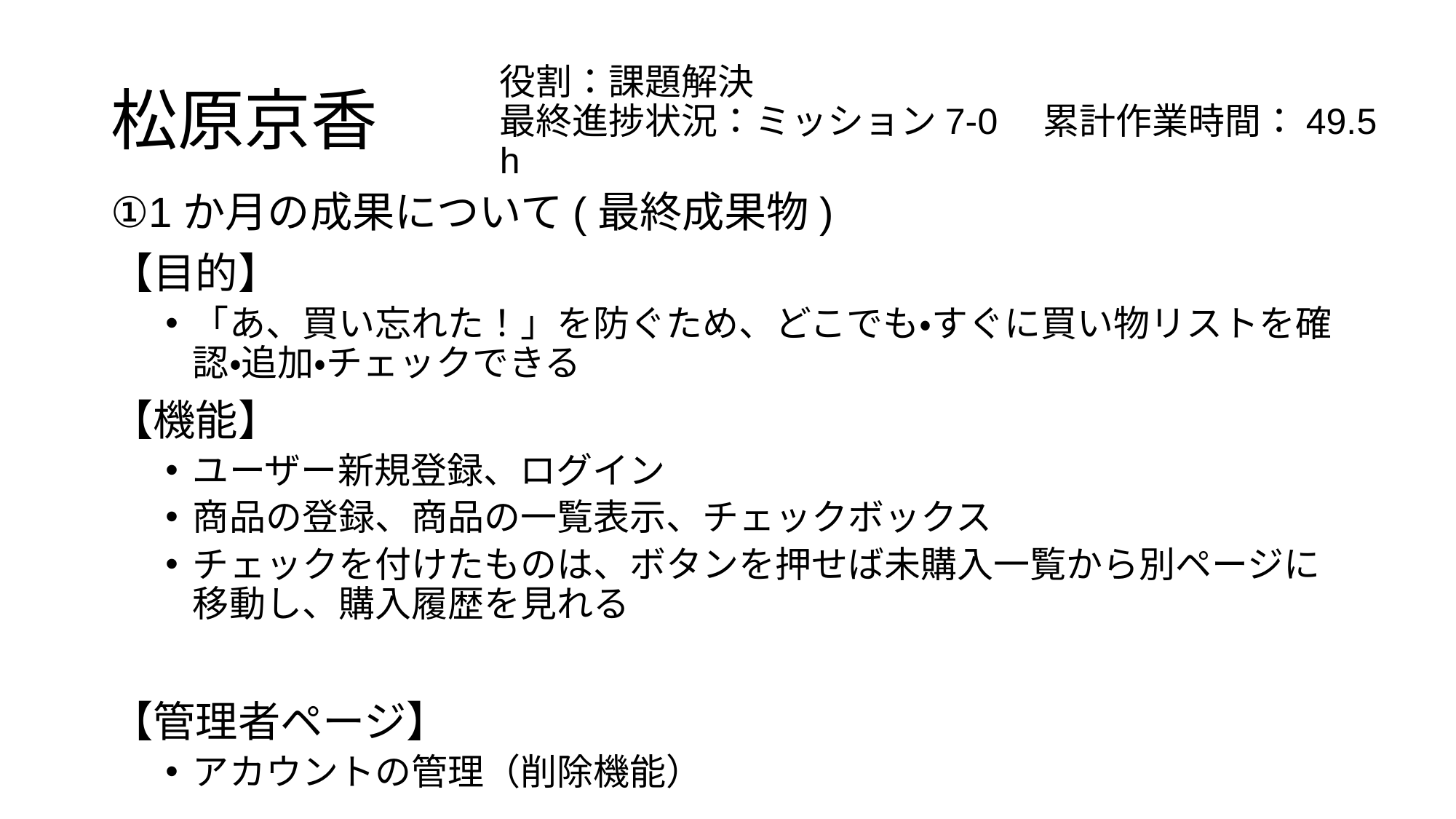

# 松原京香
役割：課題解決
最終進捗状況：ミッション7-0　累計作業時間：49.5 h
①1か月の成果について(最終成果物)​
【目的】​
「あ、買い忘れた！」を防ぐため、どこでも・すぐに買い物リストを確認・追加・チェックできる
【機能​】
ユーザー新規登録、ログイン​
商品の登録、商品の一覧表示、チェックボックス​
チェックを付けたものは、ボタンを押せば未購入一覧から別ページに移動し、購入履歴を見れる

【管理者ページ​】
アカウントの管理（削除機能）